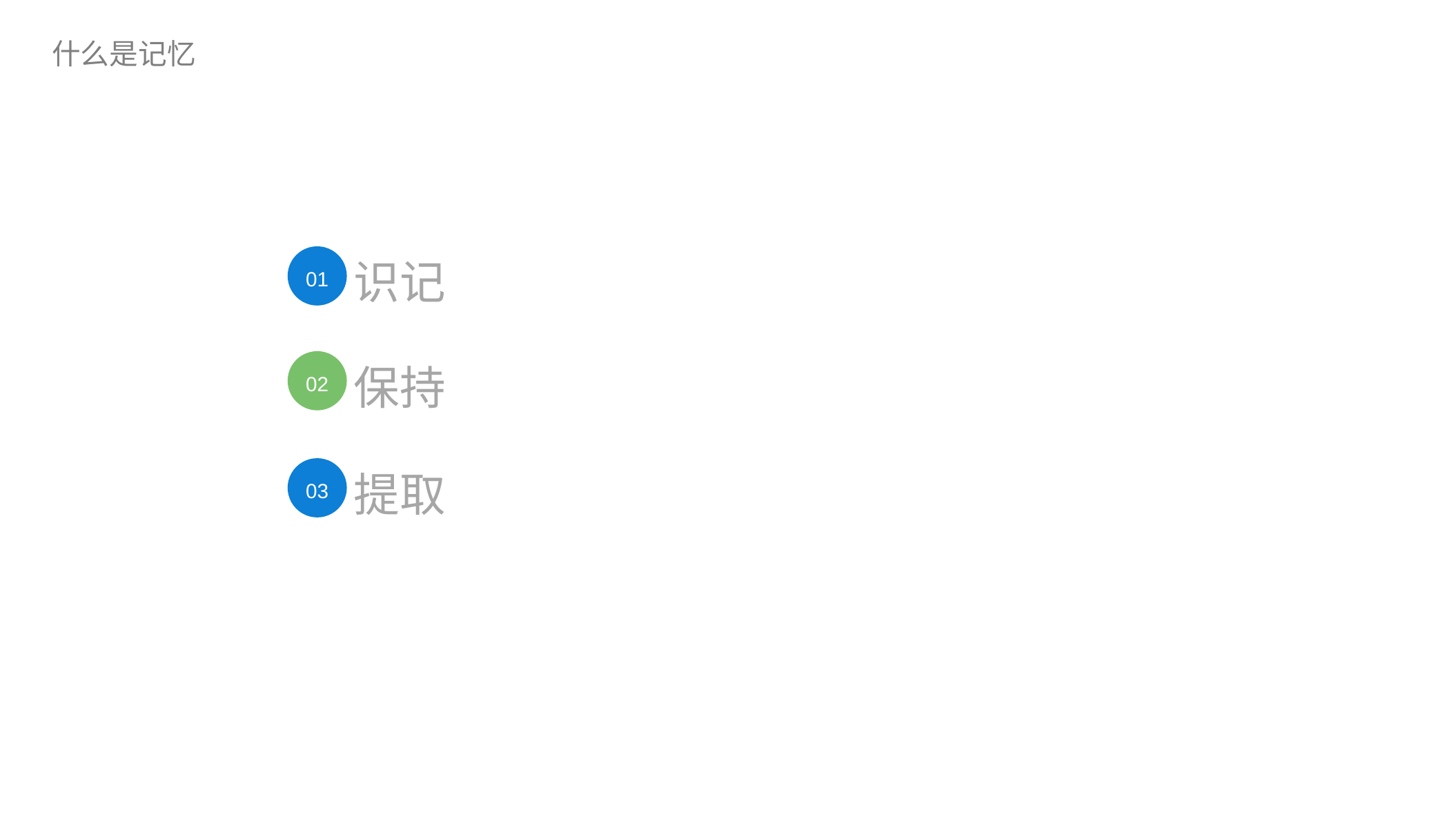

什么是记忆
识记
01
保持
02
提取
03